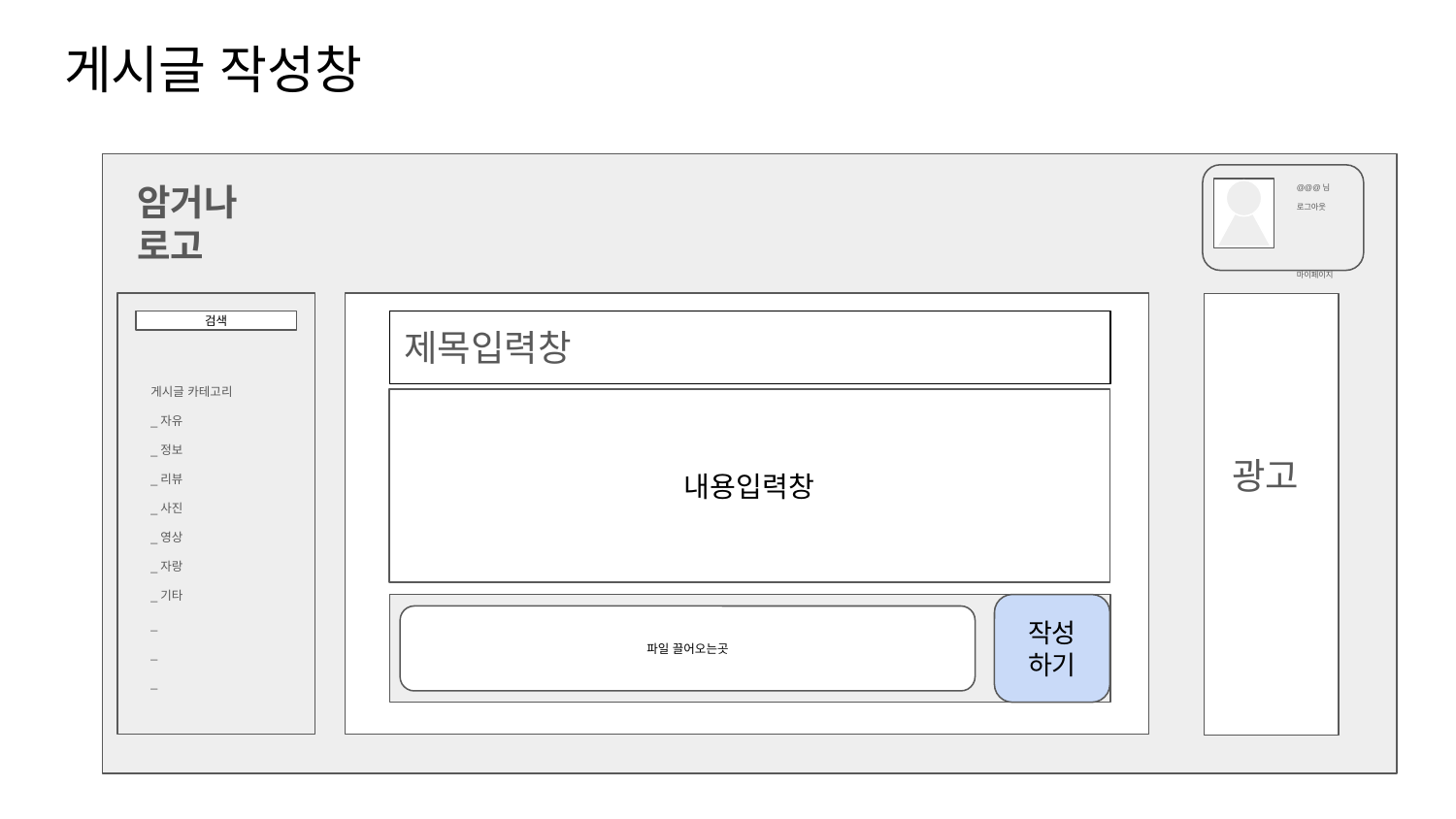

# 게시글 작성창

암거나 로고

@@@님
로그아웃

마이페이지

검색
제목입력창
게시글 카테고리
_자유
_정보
_리뷰
_사진
_영상
_자랑
_기타
_
_
_
내용입력창
광고

작성
하기
파일 끌어오는곳